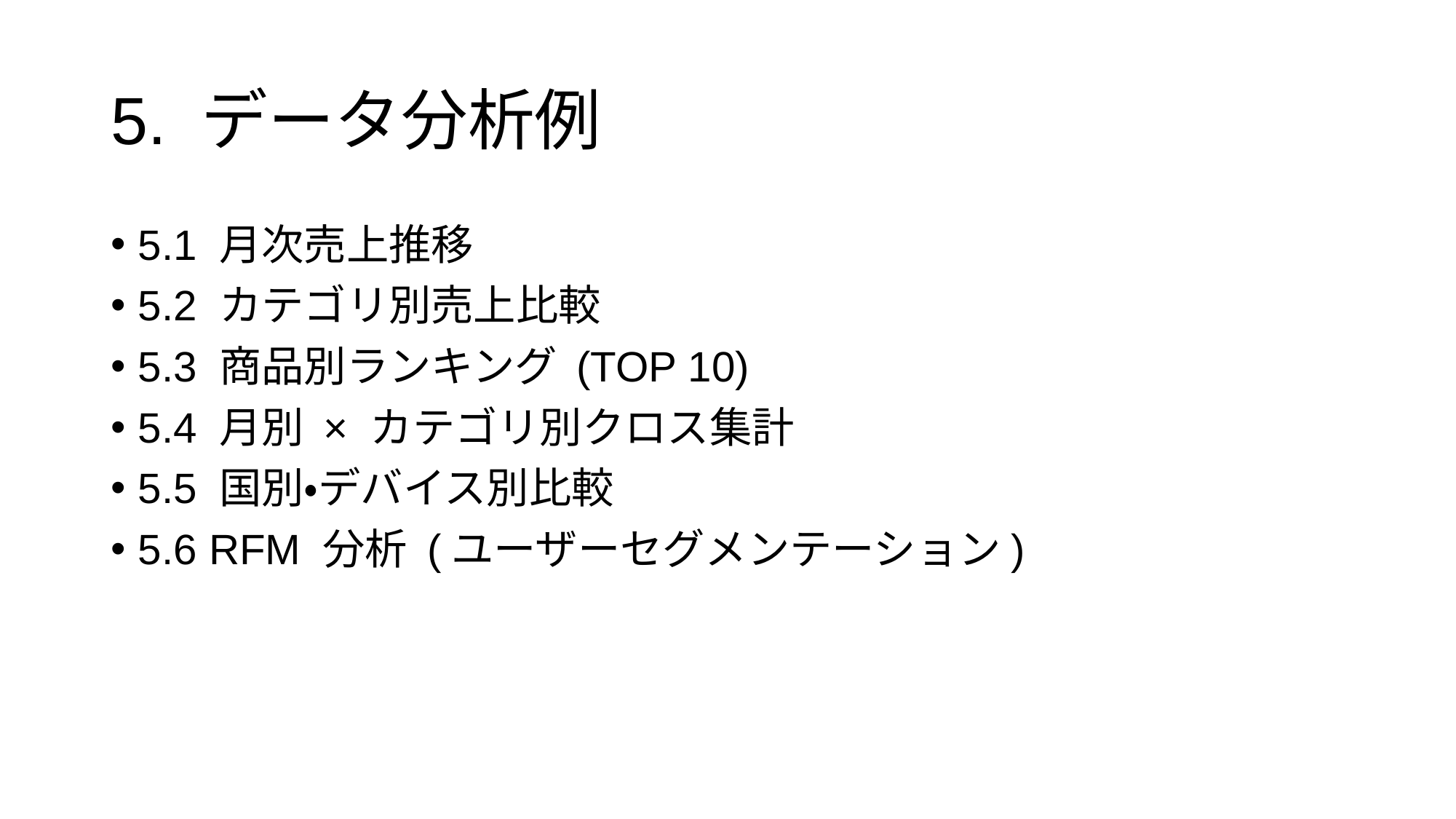

# 5. データ分析例
5.1 月次売上推移
5.2 カテゴリ別売上比較
5.3 商品別ランキング (TOP 10)
5.4 月別 × カテゴリ別クロス集計
5.5 国別・デバイス別比較
5.6 RFM 分析 (ユーザーセグメンテーション)